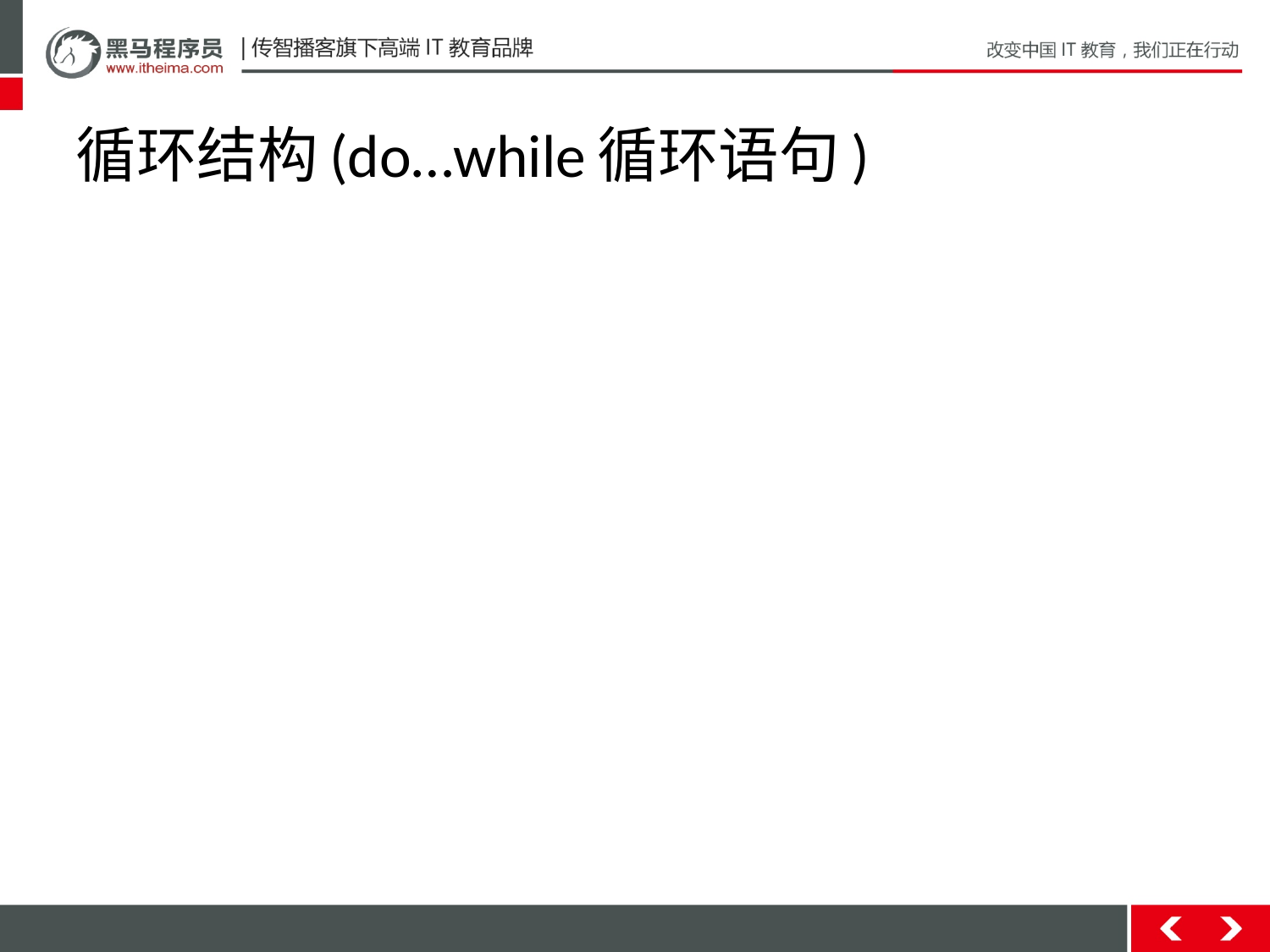

# 循环结构(do…while循环语句)
do…while循环语句格式：
基本格式
   do {
         循环体语句;
   }while((判断条件语句);
改版格式
   初始化语句;
   do {
         循环体语句;
         控制条件语句;
    } while((判断条件语句);